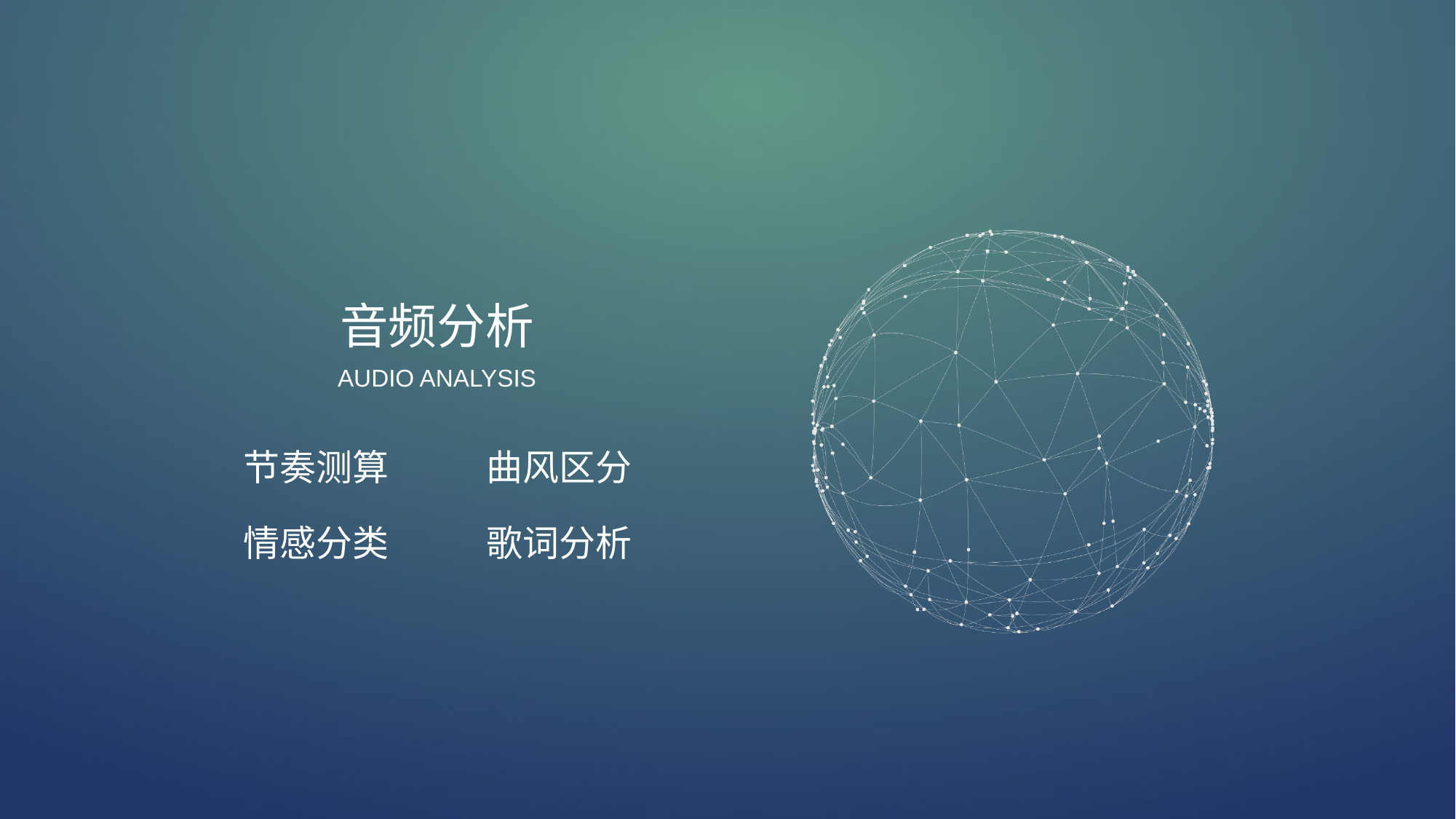

音频分析
AUDIO ANALYSIS
节奏测算
曲风区分
情感分类
歌词分析